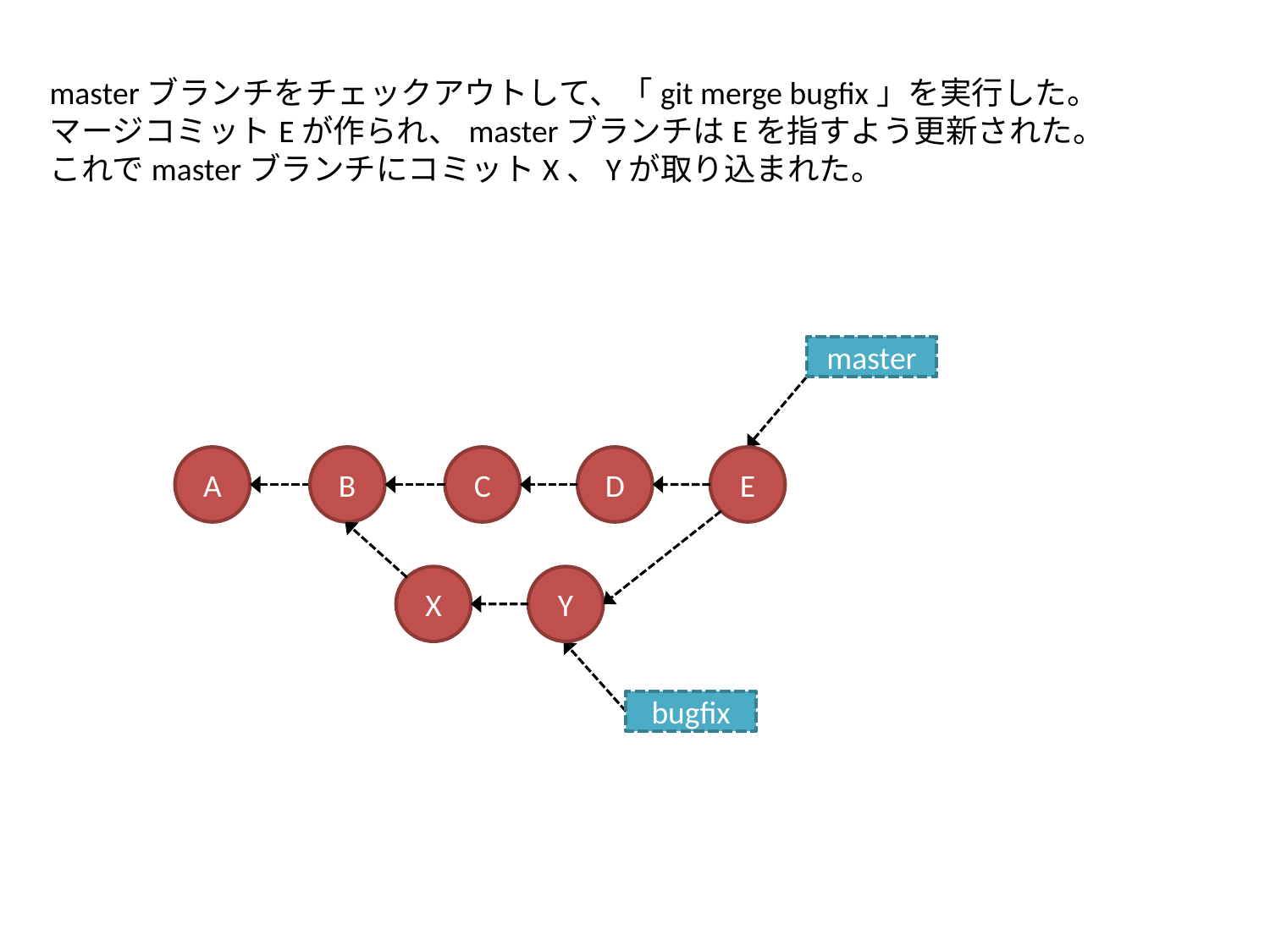

masterブランチをチェックアウトして、「git merge bugfix」を実行した。
マージコミットEが作られ、masterブランチはEを指すよう更新された。
これでmasterブランチにコミットX、Yが取り込まれた。
master
A
B
C
D
E
X
Y
bugfix